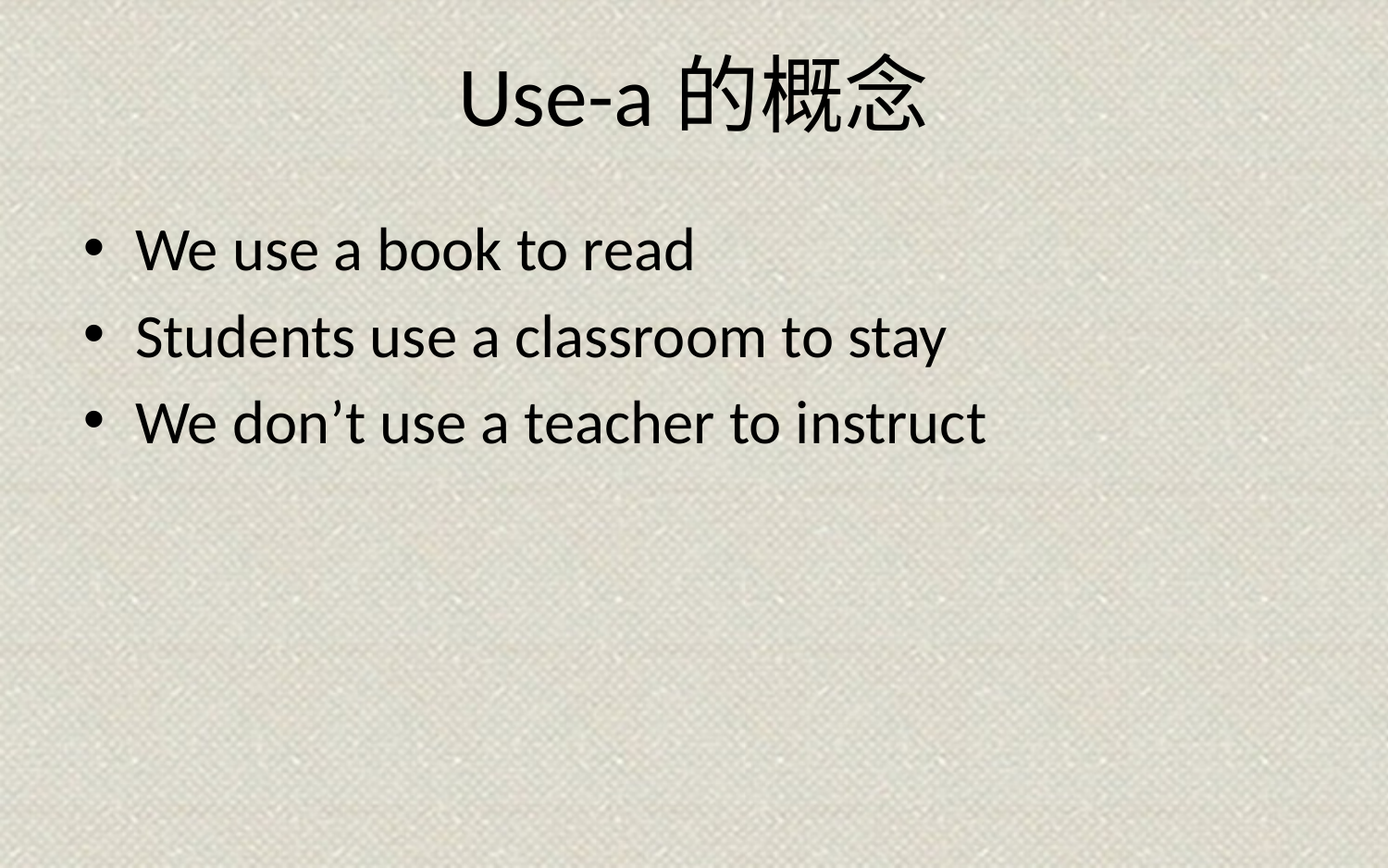

# Use-a的概念
We use a book to read
Students use a classroom to stay
We don’t use a teacher to instruct